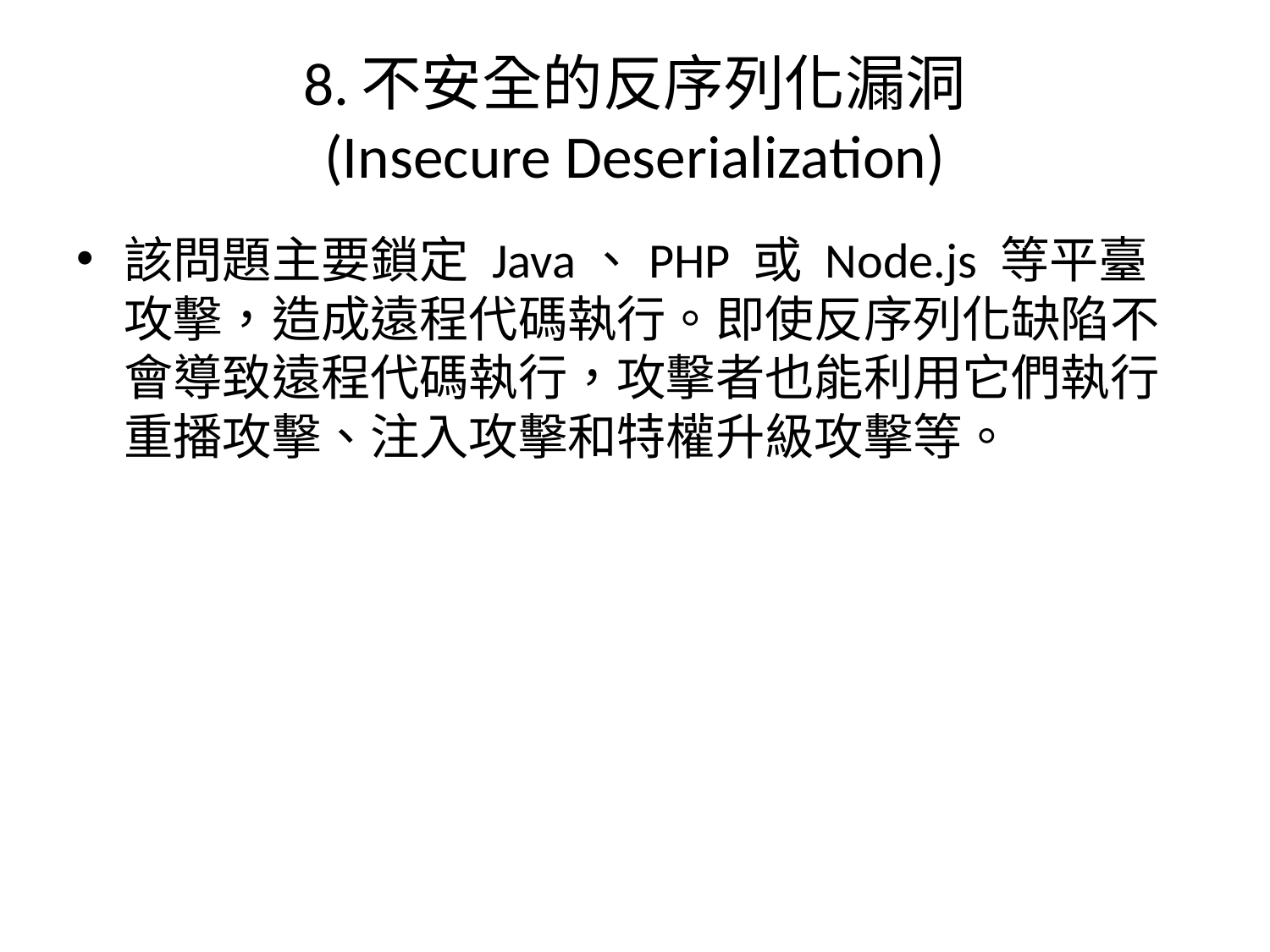

# 8.不安全的反序列化漏洞 (Insecure Deserialization)
該問題主要鎖定 Java、PHP 或 Node.js 等平臺攻擊，造成遠程代碼執行。即使反序列化缺陷不會導致遠程代碼執行，攻擊者也能利用它們執行重播攻擊、注入攻擊和特權升級攻擊等。